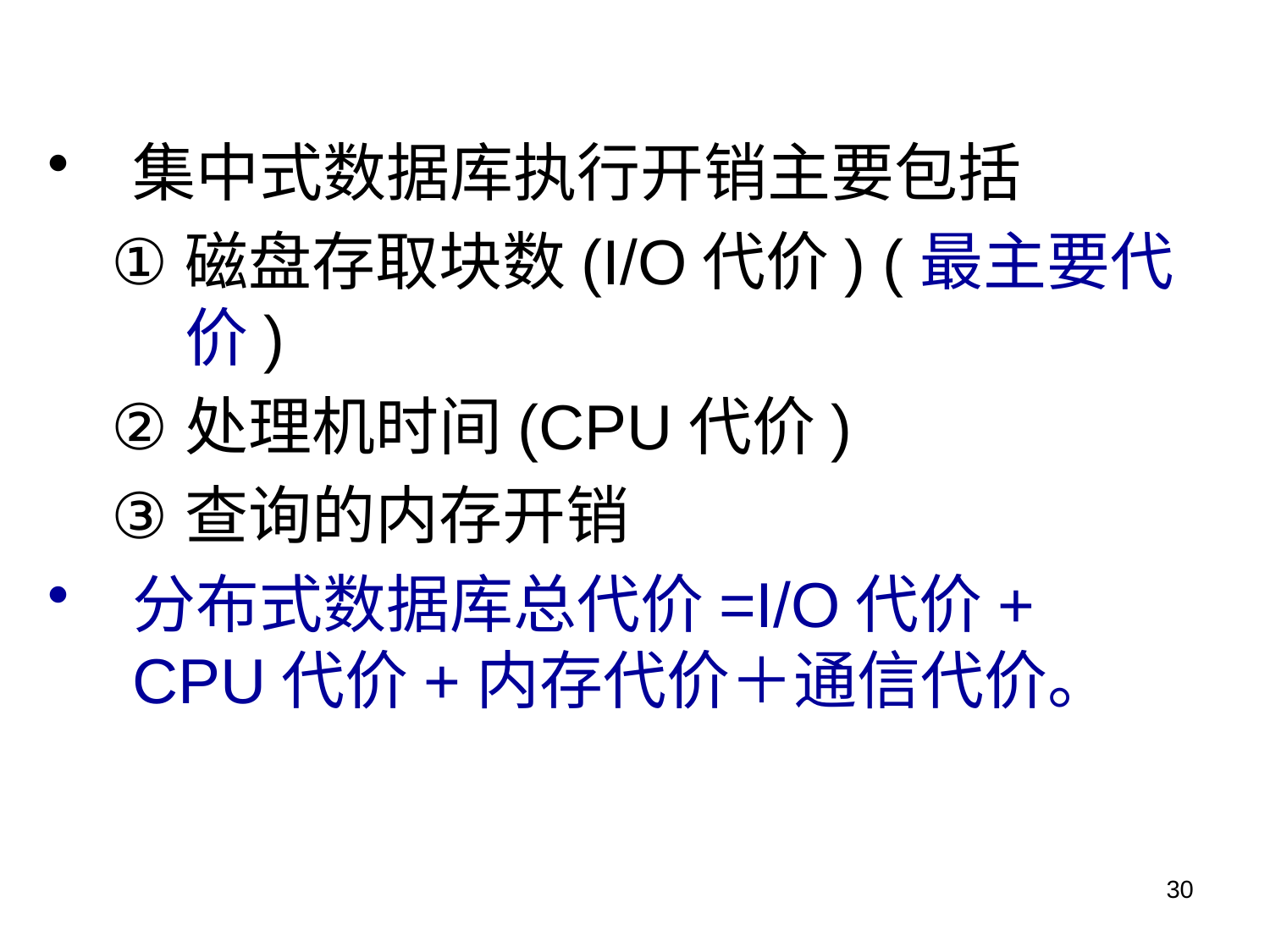

集中式数据库执行开销主要包括
磁盘存取块数(I/O代价) (最主要代价)
处理机时间(CPU代价)
查询的内存开销
分布式数据库总代价=I/O代价+
CPU代价+内存代价＋通信代价。

30